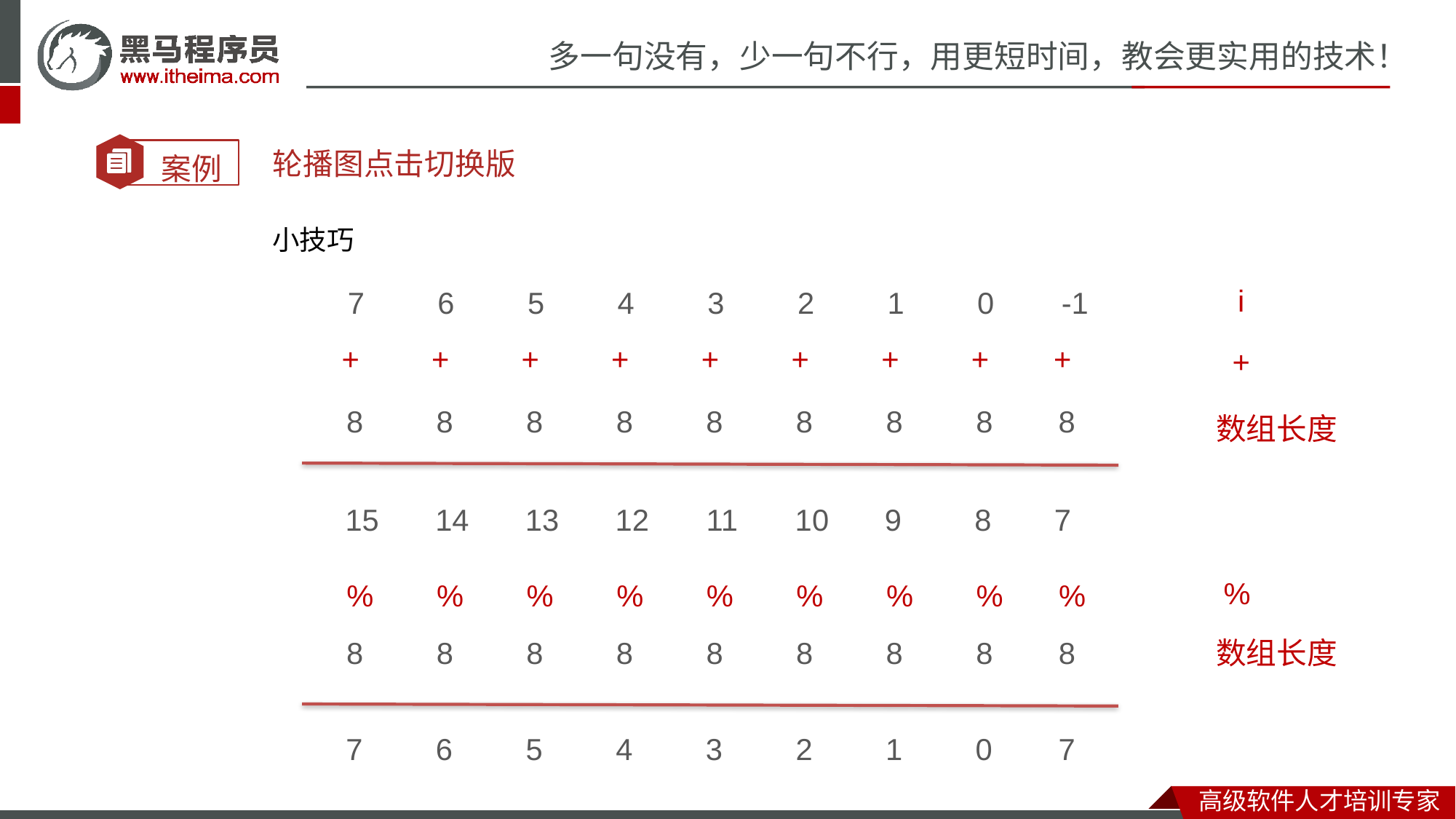

轮播图点击切换版
小技巧
i
7
6
5
4
3
2
1
0
-1
+
+
+
+
+
+
+
+
+
+
8
8
8
8
8
8
8
8
8
数组长度
15
14
13
12
11
10
9
8
7
%
%
%
%
%
%
%
%
%
%
8
8
8
8
8
8
8
8
8
数组长度
7
6
5
4
3
2
1
0
7